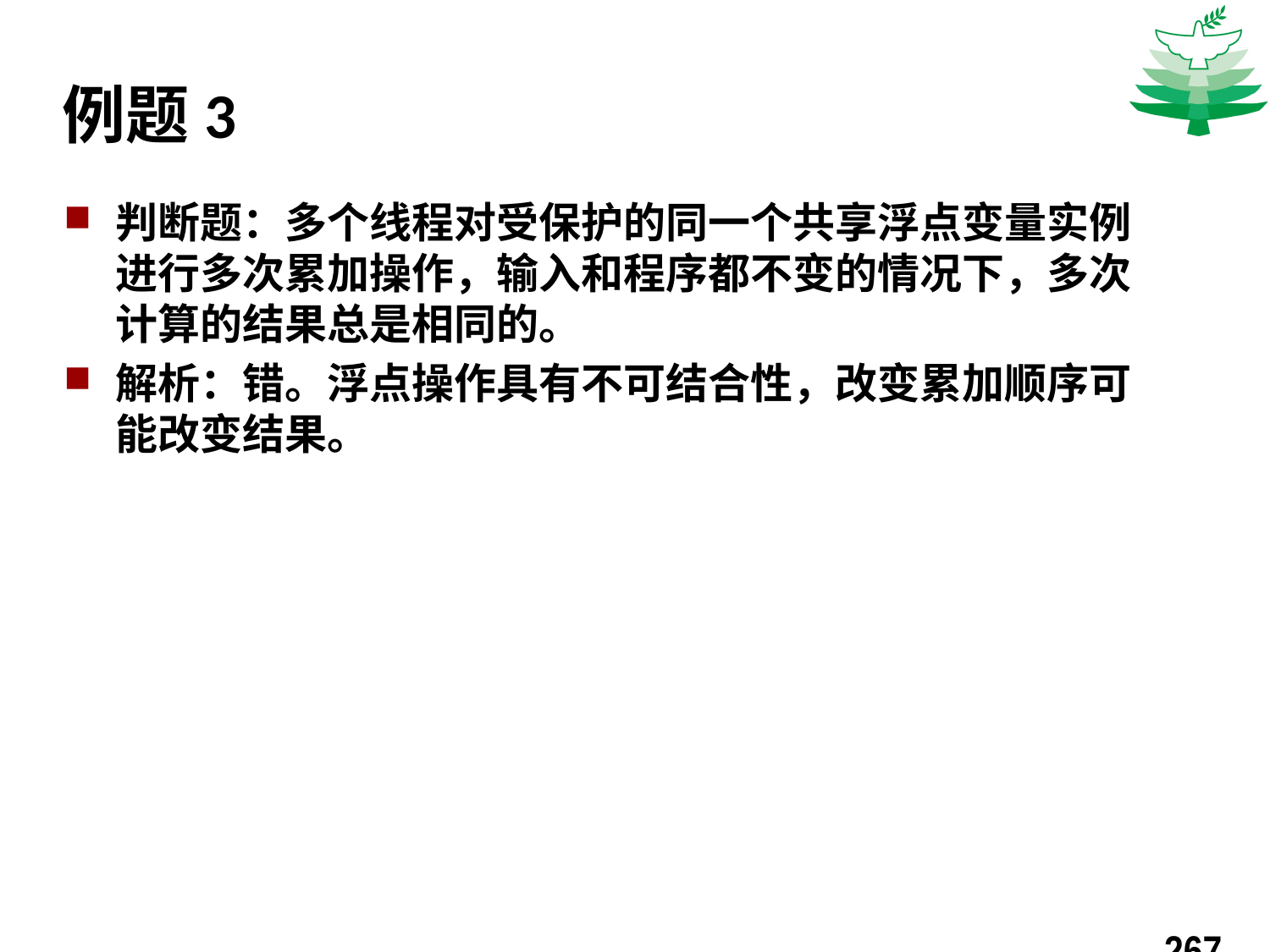

# 例题3
判断题：多个线程对受保护的同一个共享浮点变量实例进行多次累加操作，输入和程序都不变的情况下，多次计算的结果总是相同的。
解析：错。浮点操作具有不可结合性，改变累加顺序可能改变结果。